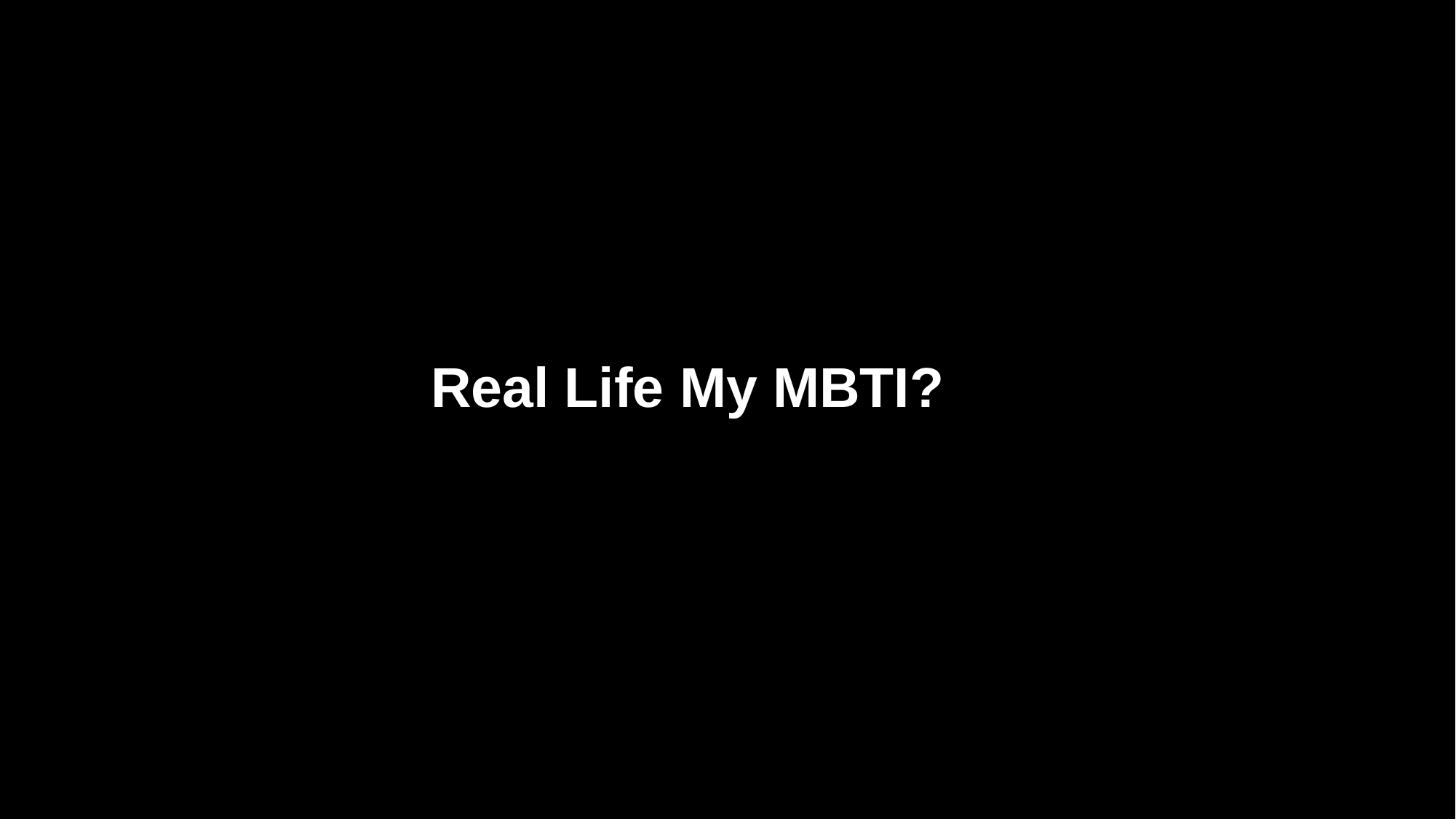

Real Life My MBTI?
지나가면 돌아오질 못할
한 번뿐인 고등학교 시절
내 이야기 그 때부터 써내려 가기 시작했다.